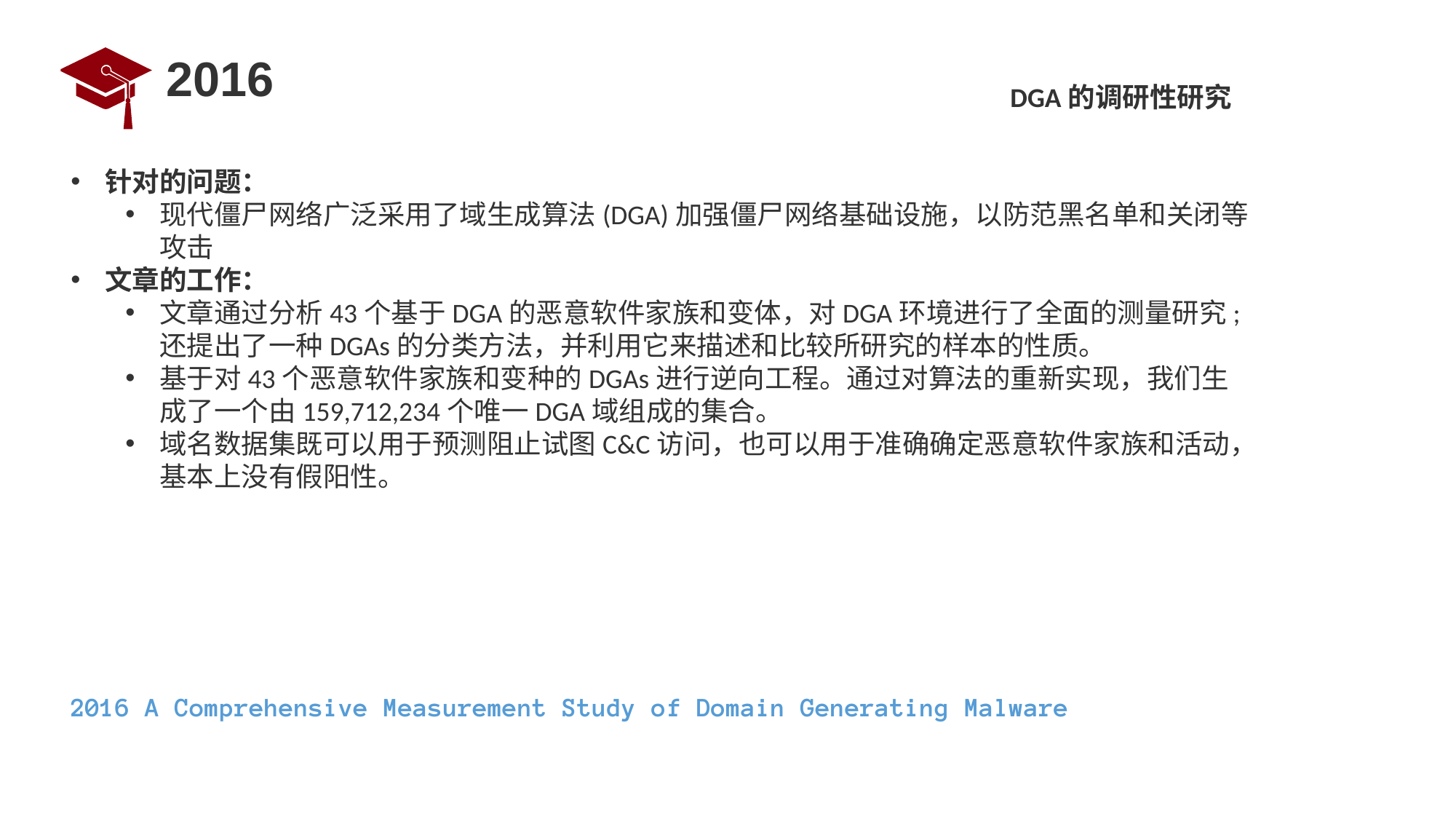

# 2016
DGA的调研性研究
针对的问题：
现代僵尸网络广泛采用了域生成算法(DGA)加强僵尸网络基础设施，以防范黑名单和关闭等攻击
文章的工作：
文章通过分析43个基于DGA的恶意软件家族和变体，对DGA环境进行了全面的测量研究;还提出了一种DGAs的分类方法，并利用它来描述和比较所研究的样本的性质。
基于对43个恶意软件家族和变种的DGAs进行逆向工程。通过对算法的重新实现，我们生成了一个由159,712,234个唯一DGA域组成的集合。
域名数据集既可以用于预测阻止试图C&C访问，也可以用于准确确定恶意软件家族和活动，基本上没有假阳性。
2016 A Comprehensive Measurement Study of Domain Generating Malware